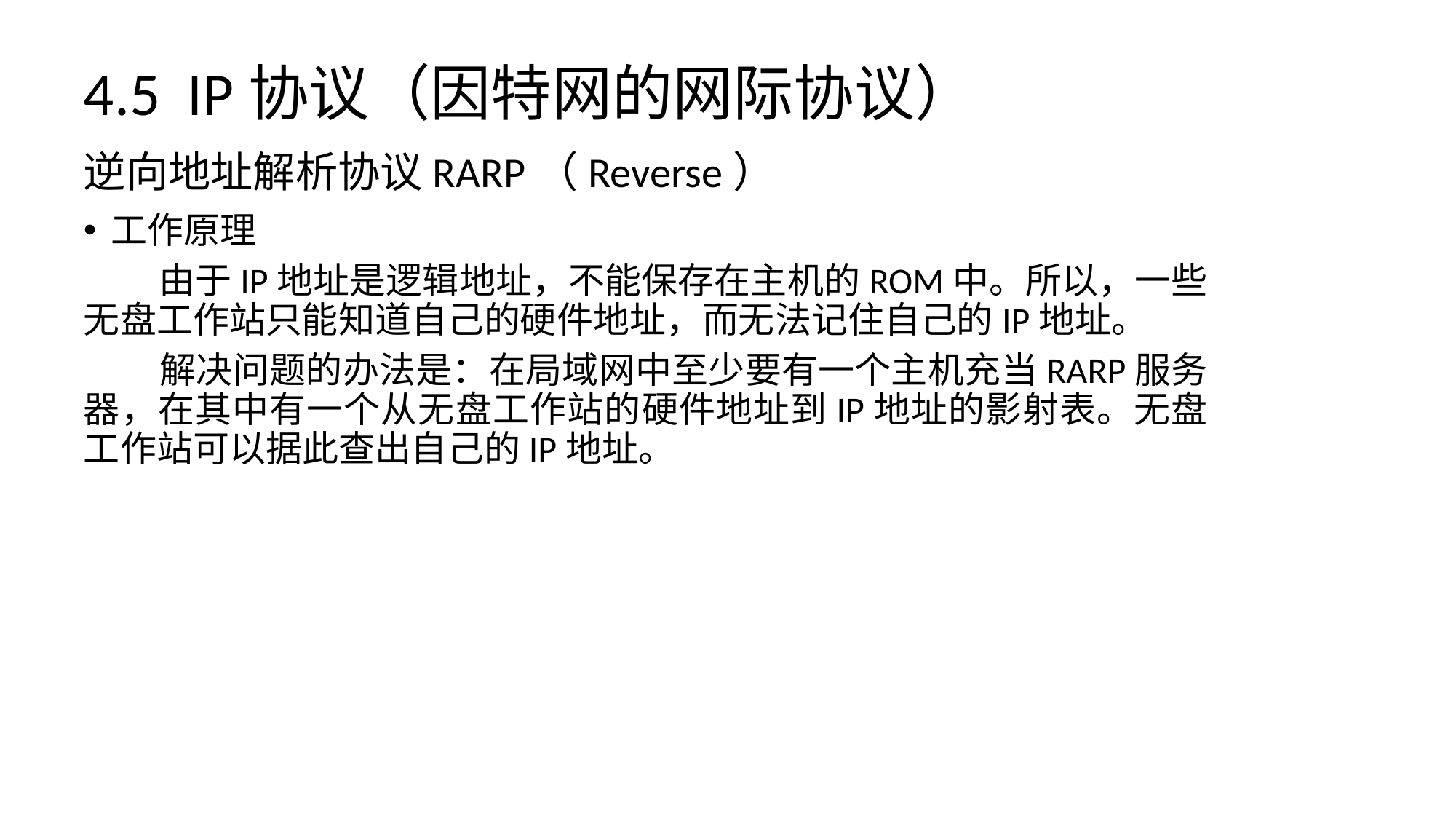

# 4.5  IP协议（因特网的网际协议）
逆向地址解析协议RARP（Reverse）
工作原理
        由于IP地址是逻辑地址，不能保存在主机的ROM中。所以，一些无盘工作站只能知道自己的硬件地址，而无法记住自己的IP地址。
        解决问题的办法是：在局域网中至少要有一个主机充当RARP服务器，在其中有一个从无盘工作站的硬件地址到IP地址的影射表。无盘工作站可以据此查出自己的IP地址。